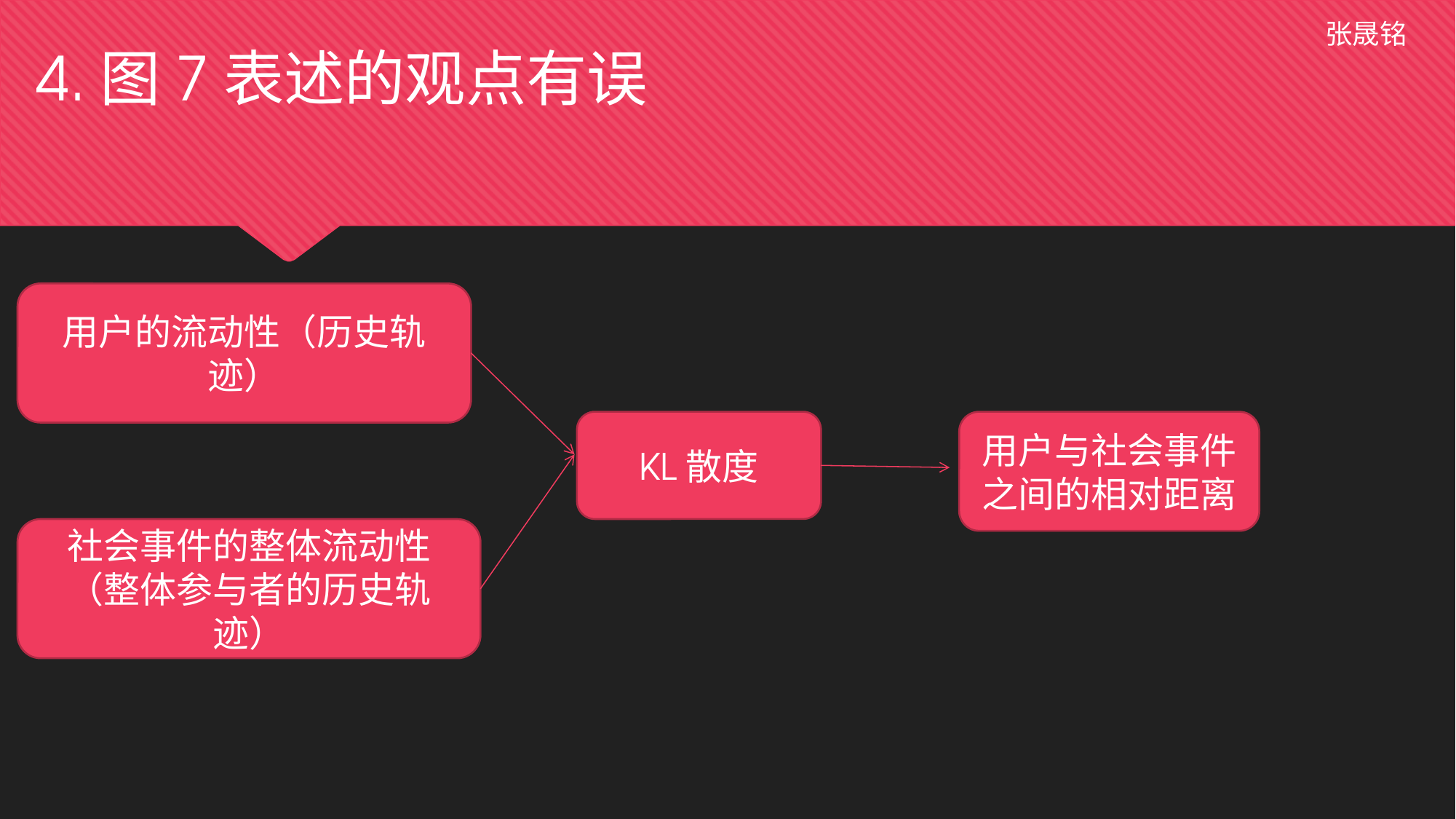

张晟铭
4.图7表述的观点有误
用户的流动性（历史轨迹）
KL散度
用户与社会事件之间的相对距离
社会事件的整体流动性（整体参与者的历史轨迹）